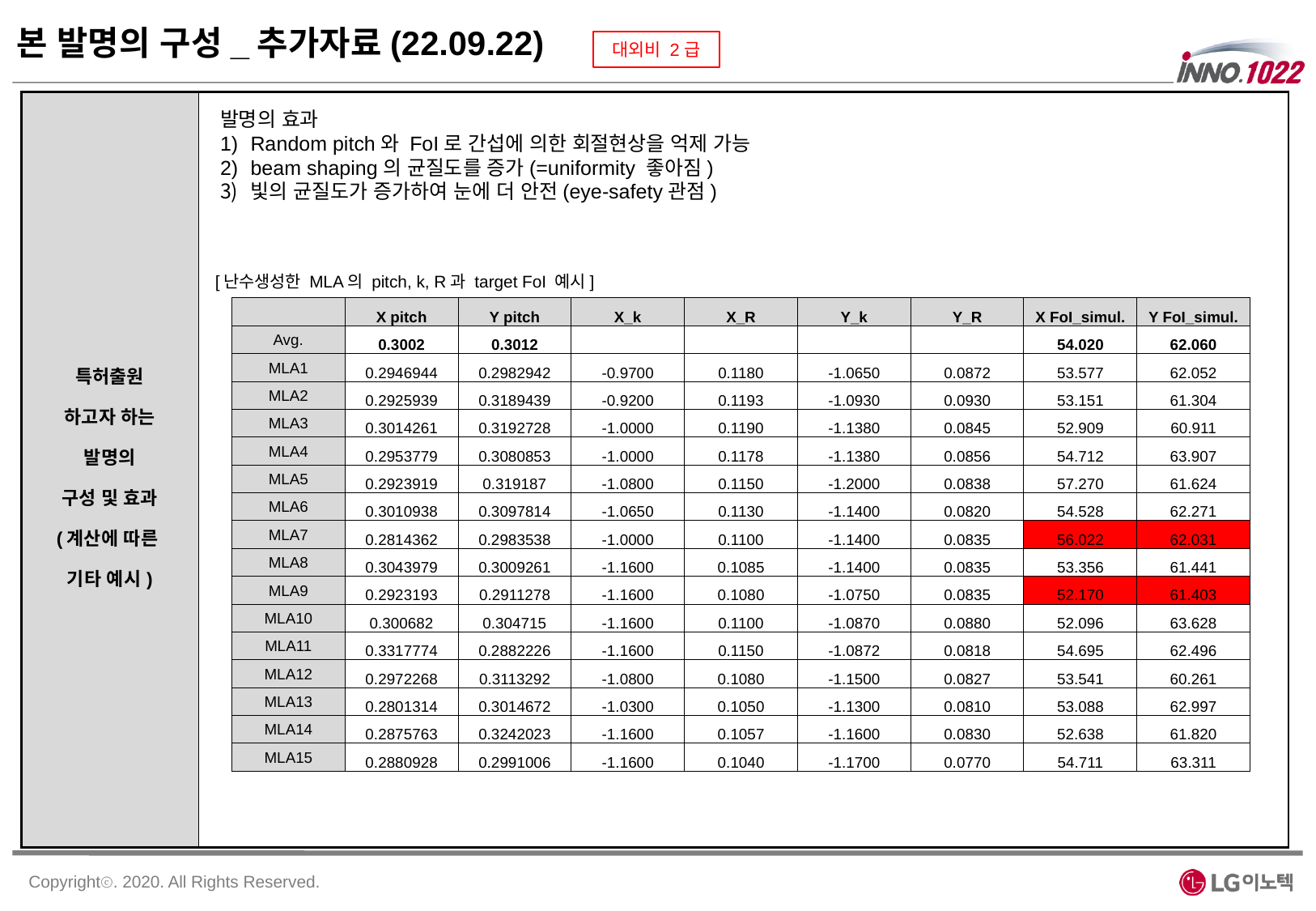

본 발명의 구성_추가자료(22.09.22)
| 특허출원 하고자 하는 발명의 구성 및 효과 (계산에 따른 기타 예시) |  |
| --- | --- |
발명의 효과
Random pitch와 FoI로 간섭에 의한 회절현상을 억제 가능
beam shaping의 균질도를 증가(=uniformity 좋아짐)
빛의 균질도가 증가하여 눈에 더 안전(eye-safety관점)
[난수생성한 MLA의 pitch, k, R과 target FoI 예시]
|  | X pitch | Y pitch | X\_k | X\_R | Y\_k | Y\_R | X FoI\_simul. | Y FoI\_simul. |
| --- | --- | --- | --- | --- | --- | --- | --- | --- |
| Avg. | 0.3002 | 0.3012 |  |  |  |  | 54.020 | 62.060 |
| MLA1 | 0.2946944 | 0.2982942 | -0.9700 | 0.1180 | -1.0650 | 0.0872 | 53.577 | 62.052 |
| MLA2 | 0.2925939 | 0.3189439 | -0.9200 | 0.1193 | -1.0930 | 0.0930 | 53.151 | 61.304 |
| MLA3 | 0.3014261 | 0.3192728 | -1.0000 | 0.1190 | -1.1380 | 0.0845 | 52.909 | 60.911 |
| MLA4 | 0.2953779 | 0.3080853 | -1.0000 | 0.1178 | -1.1380 | 0.0856 | 54.712 | 63.907 |
| MLA5 | 0.2923919 | 0.319187 | -1.0800 | 0.1150 | -1.2000 | 0.0838 | 57.270 | 61.624 |
| MLA6 | 0.3010938 | 0.3097814 | -1.0650 | 0.1130 | -1.1400 | 0.0820 | 54.528 | 62.271 |
| MLA7 | 0.2814362 | 0.2983538 | -1.0000 | 0.1100 | -1.1400 | 0.0835 | 56.022 | 62.031 |
| MLA8 | 0.3043979 | 0.3009261 | -1.1600 | 0.1085 | -1.1400 | 0.0835 | 53.356 | 61.441 |
| MLA9 | 0.2923193 | 0.2911278 | -1.1600 | 0.1080 | -1.0750 | 0.0835 | 52.170 | 61.403 |
| MLA10 | 0.300682 | 0.304715 | -1.1600 | 0.1100 | -1.0870 | 0.0880 | 52.096 | 63.628 |
| MLA11 | 0.3317774 | 0.2882226 | -1.1600 | 0.1150 | -1.0872 | 0.0818 | 54.695 | 62.496 |
| MLA12 | 0.2972268 | 0.3113292 | -1.0800 | 0.1080 | -1.1500 | 0.0827 | 53.541 | 60.261 |
| MLA13 | 0.2801314 | 0.3014672 | -1.0300 | 0.1050 | -1.1300 | 0.0810 | 53.088 | 62.997 |
| MLA14 | 0.2875763 | 0.3242023 | -1.1600 | 0.1057 | -1.1600 | 0.0830 | 52.638 | 61.820 |
| MLA15 | 0.2880928 | 0.2991006 | -1.1600 | 0.1040 | -1.1700 | 0.0770 | 54.711 | 63.311 |